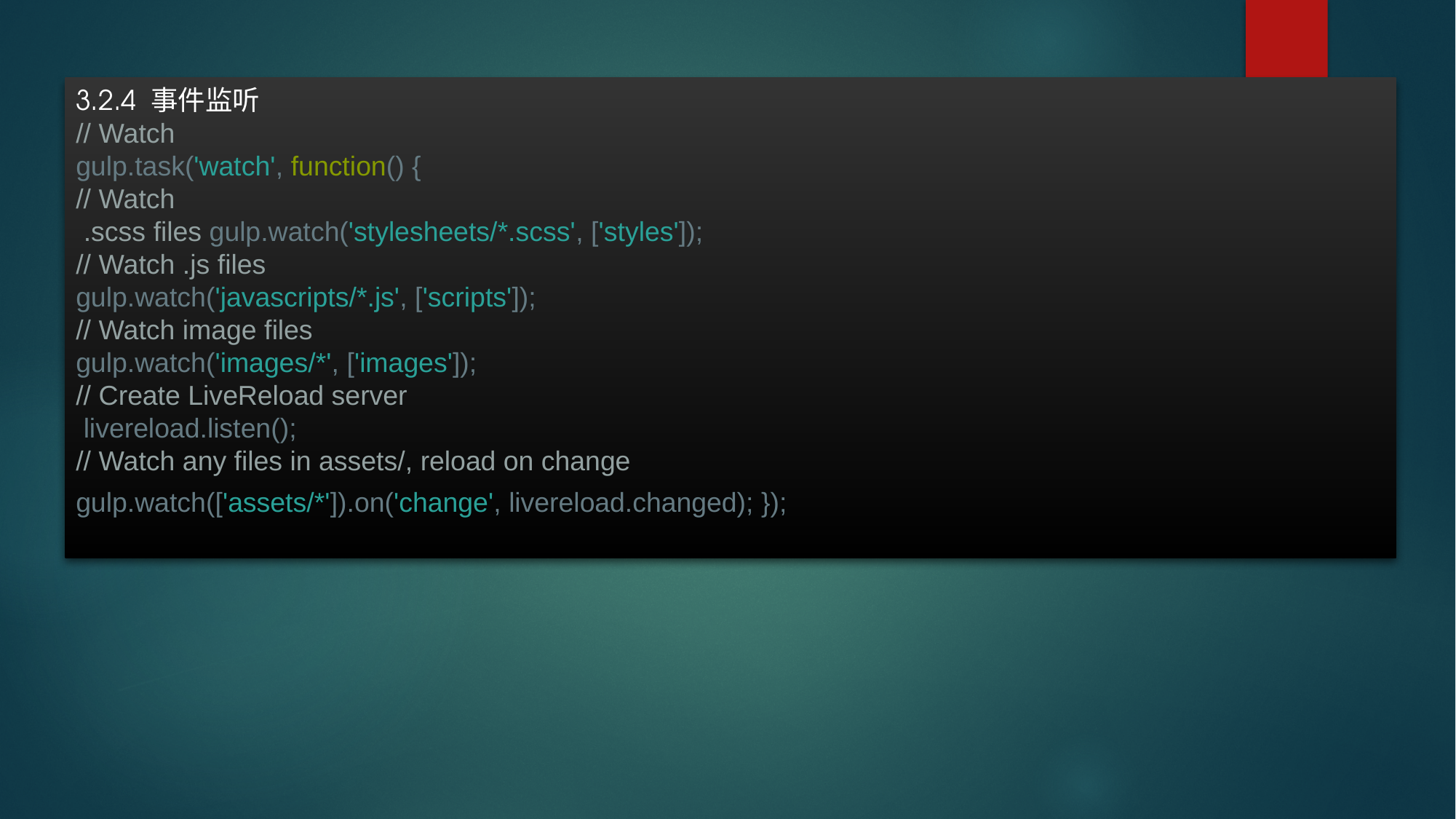

3.2.4 事件监听
// Watch
gulp.task('watch', function() {
// Watch
 .scss files gulp.watch('stylesheets/*.scss', ['styles']);
// Watch .js files
gulp.watch('javascripts/*.js', ['scripts']);
// Watch image files
gulp.watch('images/*', ['images']);
// Create LiveReload server
 livereload.listen();
// Watch any files in assets/, reload on change
gulp.watch(['assets/*']).on('change', livereload.changed); });